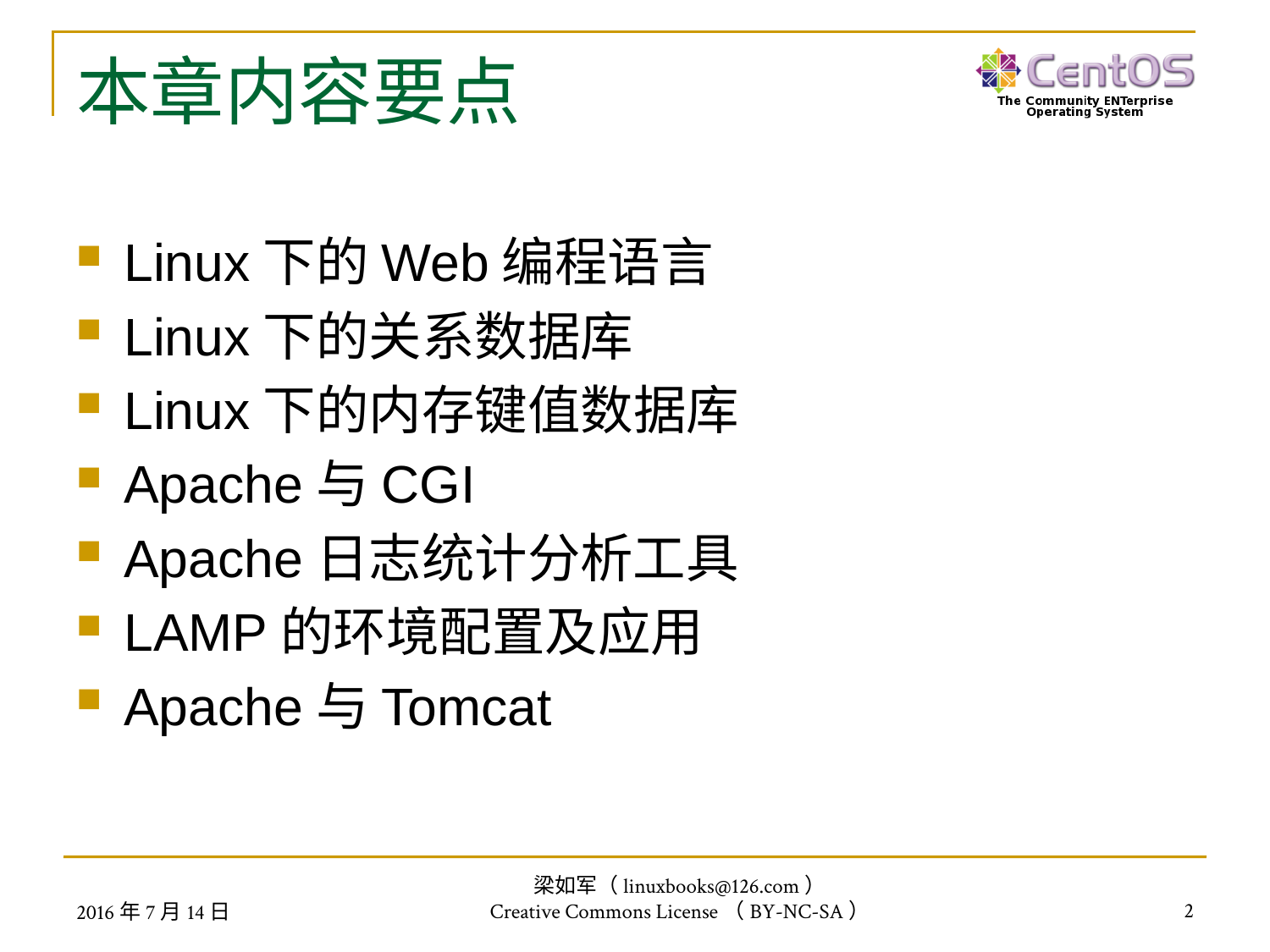

# 本章内容要点
Linux下的Web编程语言
Linux下的关系数据库
Linux下的内存键值数据库
Apache与CGI
Apache日志统计分析工具
LAMP的环境配置及应用
Apache与Tomcat
梁如军（linuxbooks@126.com）
Creative Commons License（BY-NC-SA）
2016年7月14日
2